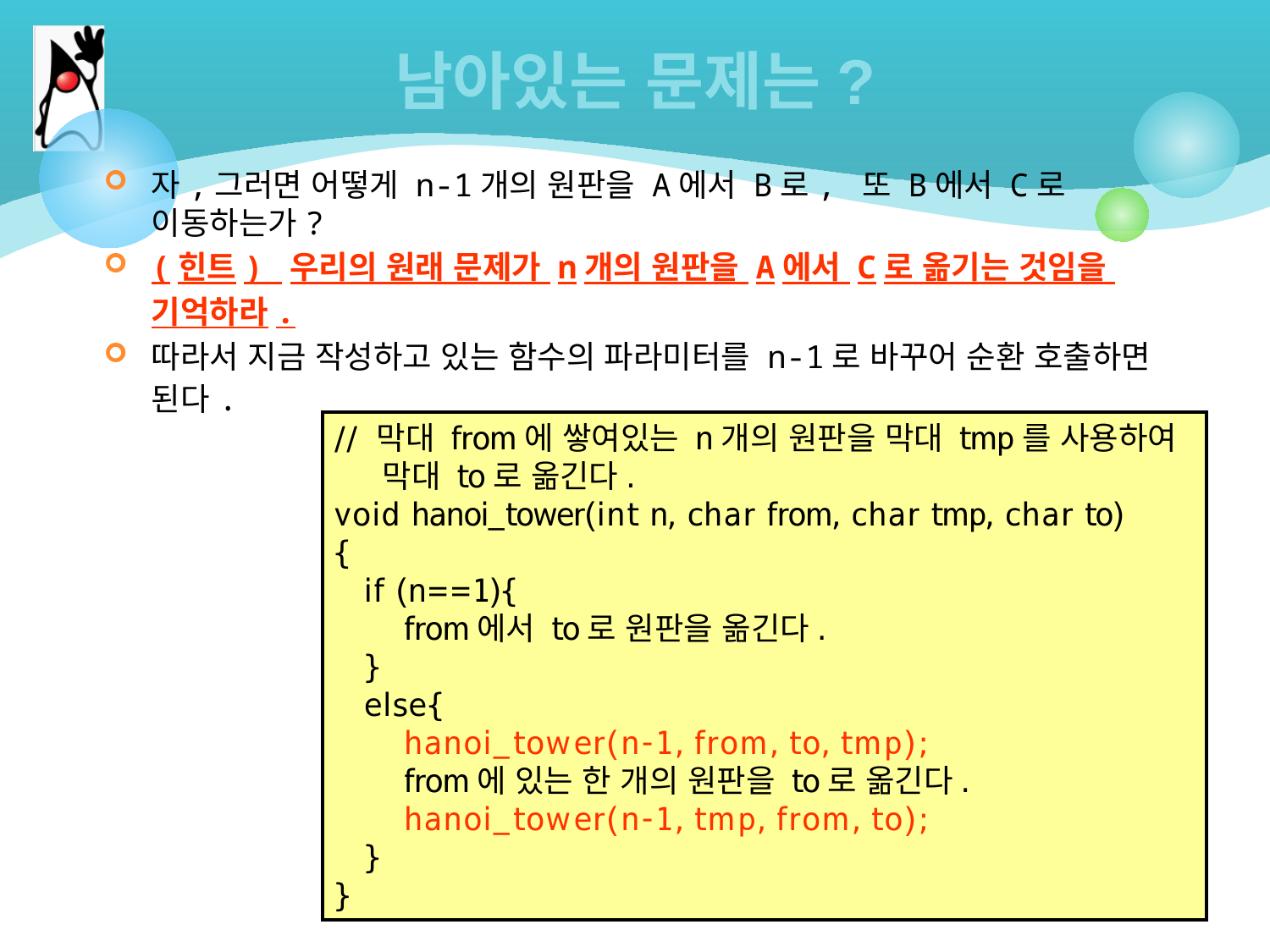

# 남아있는 문제는?
자,그러면 어떻게 n-1개의 원판을 A에서 B로, 또 B에서 C로 이동하는가?
(힌트) 우리의 원래 문제가 n개의 원판을 A에서 C로 옮기는 것임을
	기억하라.
따라서 지금 작성하고 있는 함수의 파라미터를 n-1로 바꾸어 순환 호출하면 된다.

// 막대 from에 쌓여있는 n개의 원판을 막대 tmp를 사용하여 막대 to로 옮긴다.
void hanoi_tower(int n, char from, char tmp, char to)
{
   if (n==1){
       from에서 to로 원판을 옮긴다.
   }
   else{
       hanoi_tower(n-1, from, to, tmp);
       from에 있는 한 개의 원판을 to로 옮긴다.
       hanoi_tower(n-1, tmp, from, to);
   }
}